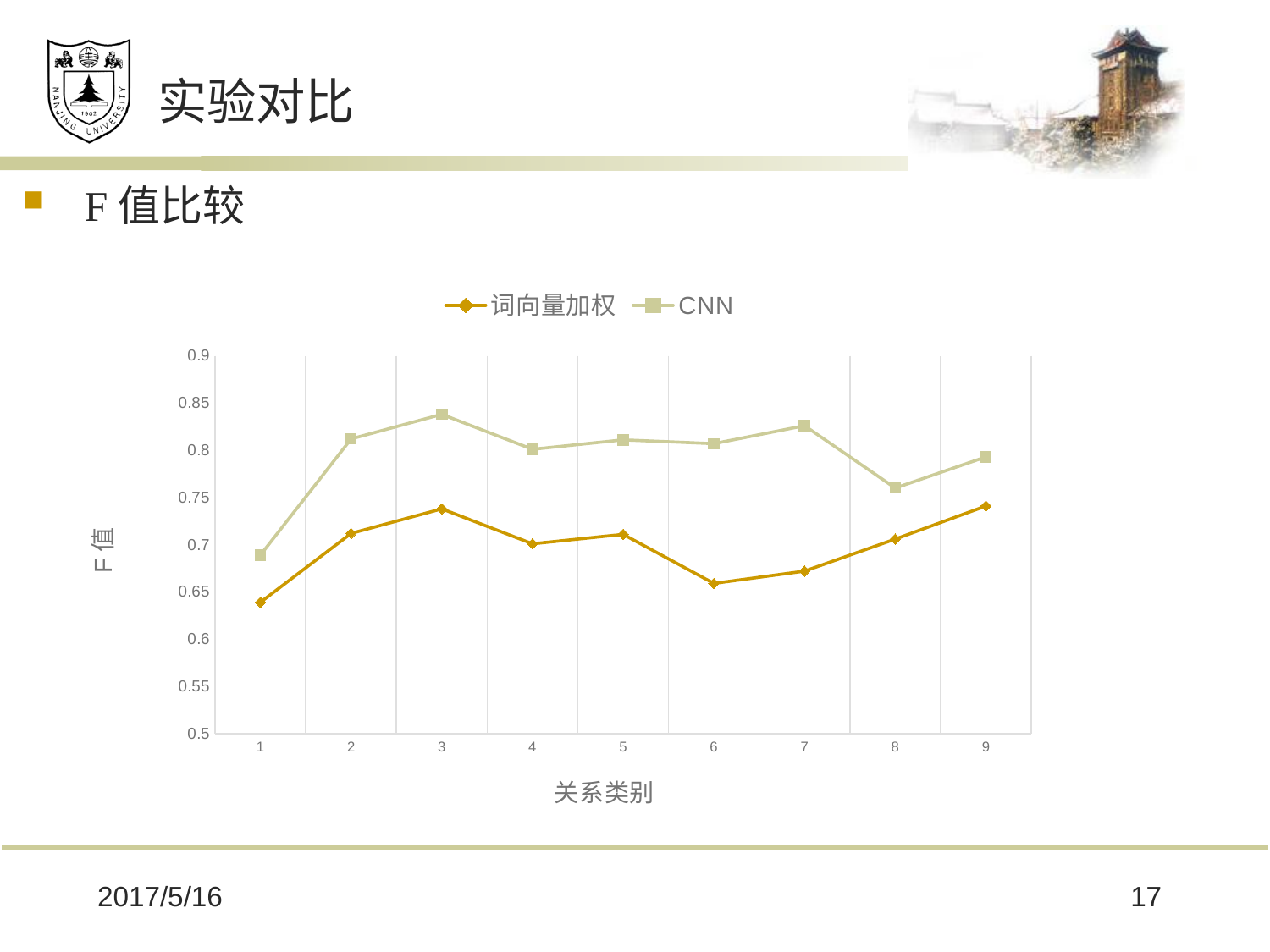

# 实验对比
F值比较

### Chart

| Category |  |  |
|---|---|---|
2017/5/16
17